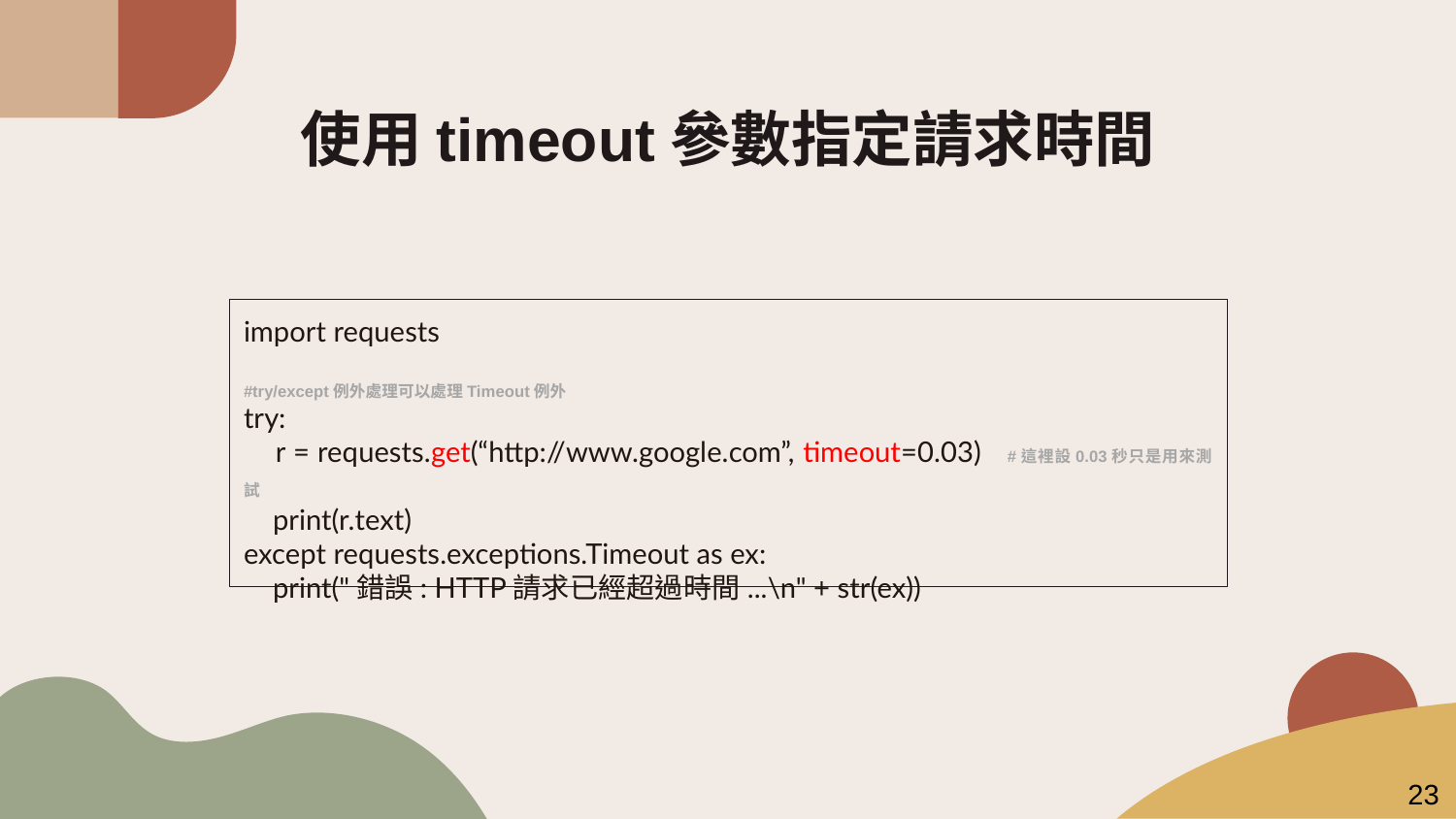

# 使用timeout參數指定請求時間
import requests

#try/except例外處理可以處理Timeout例外
try:
    r = requests.get(“http://www.google.com”, timeout=0.03)     #這裡設0.03秒只是用來測試
    print(r.text)
except requests.exceptions.Timeout as ex:
    print("錯誤: HTTP請求已經超過時間...\n" + str(ex))
23